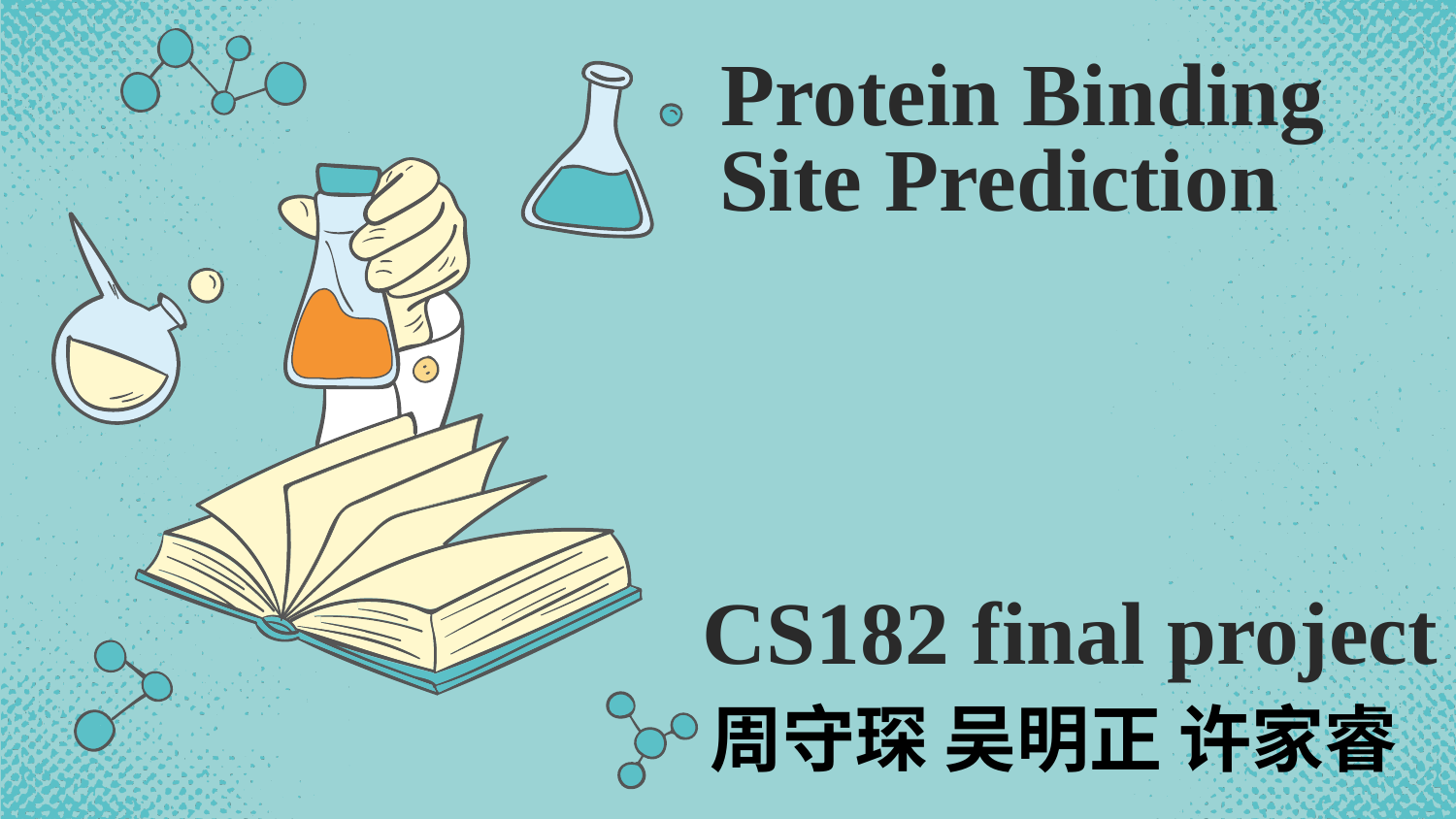

# Protein Binding Site Prediction

CS182 final project

周守琛 吴明正 许家睿